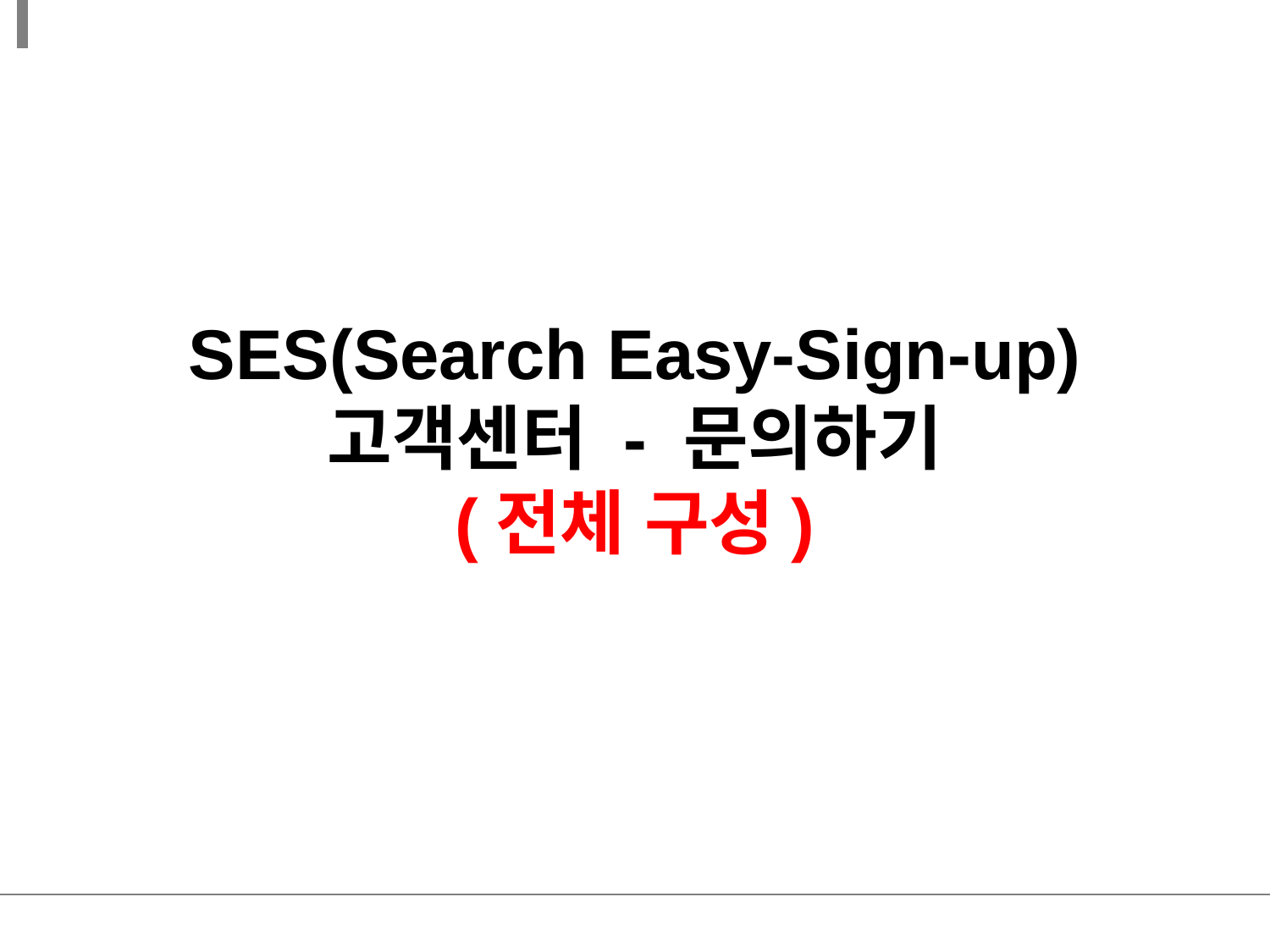

SES(Search Easy-Sign-up)
고객센터 - 문의하기
(전체 구성)